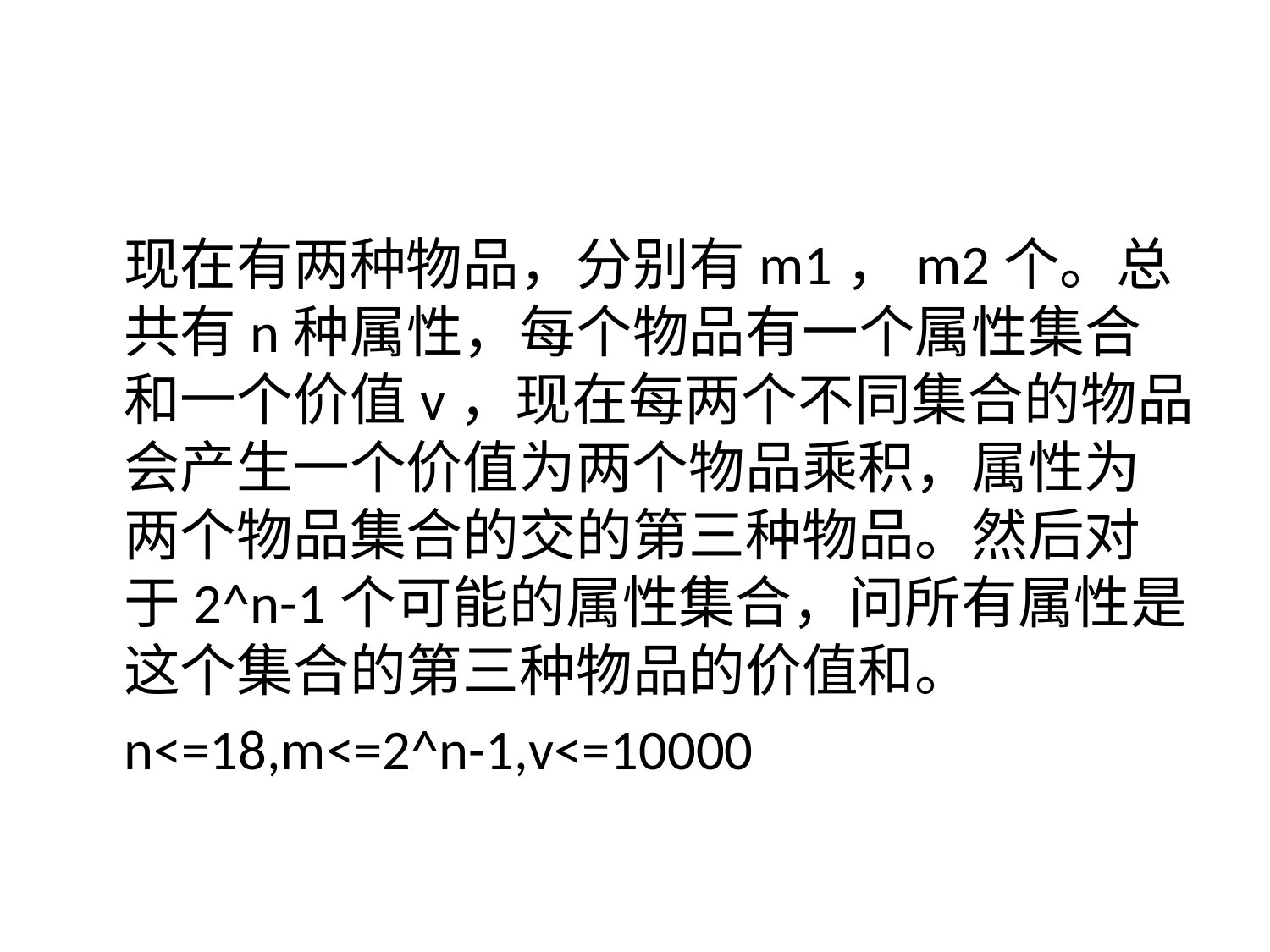

#
	现在有两种物品，分别有m1，m2个。总共有n种属性，每个物品有一个属性集合和一个价值v，现在每两个不同集合的物品会产生一个价值为两个物品乘积，属性为两个物品集合的交的第三种物品。然后对于2^n-1个可能的属性集合，问所有属性是这个集合的第三种物品的价值和。
	n<=18,m<=2^n-1,v<=10000